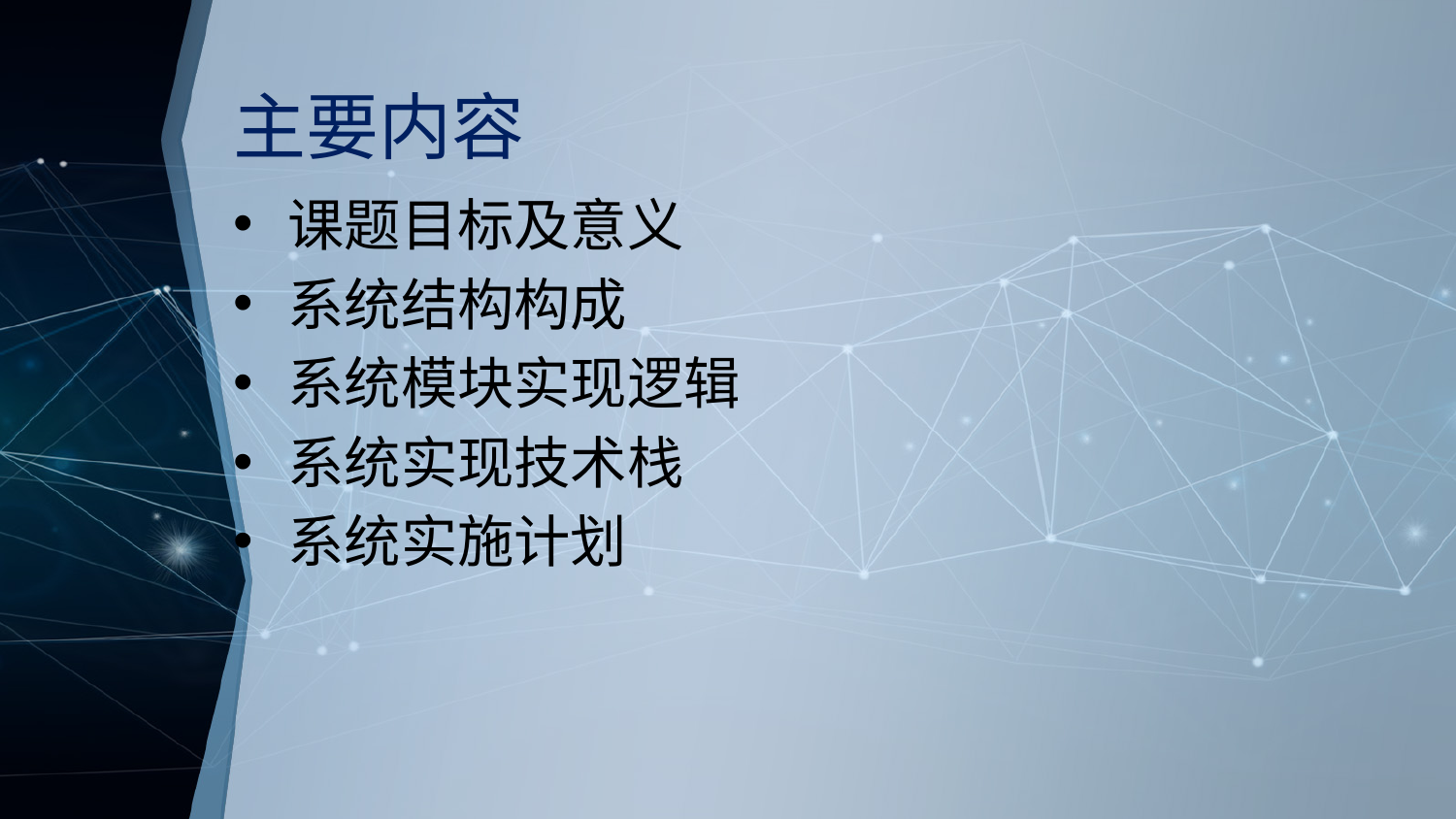

# 主要内容
课题目标及意义
系统结构构成
系统模块实现逻辑
系统实现技术栈
系统实施计划